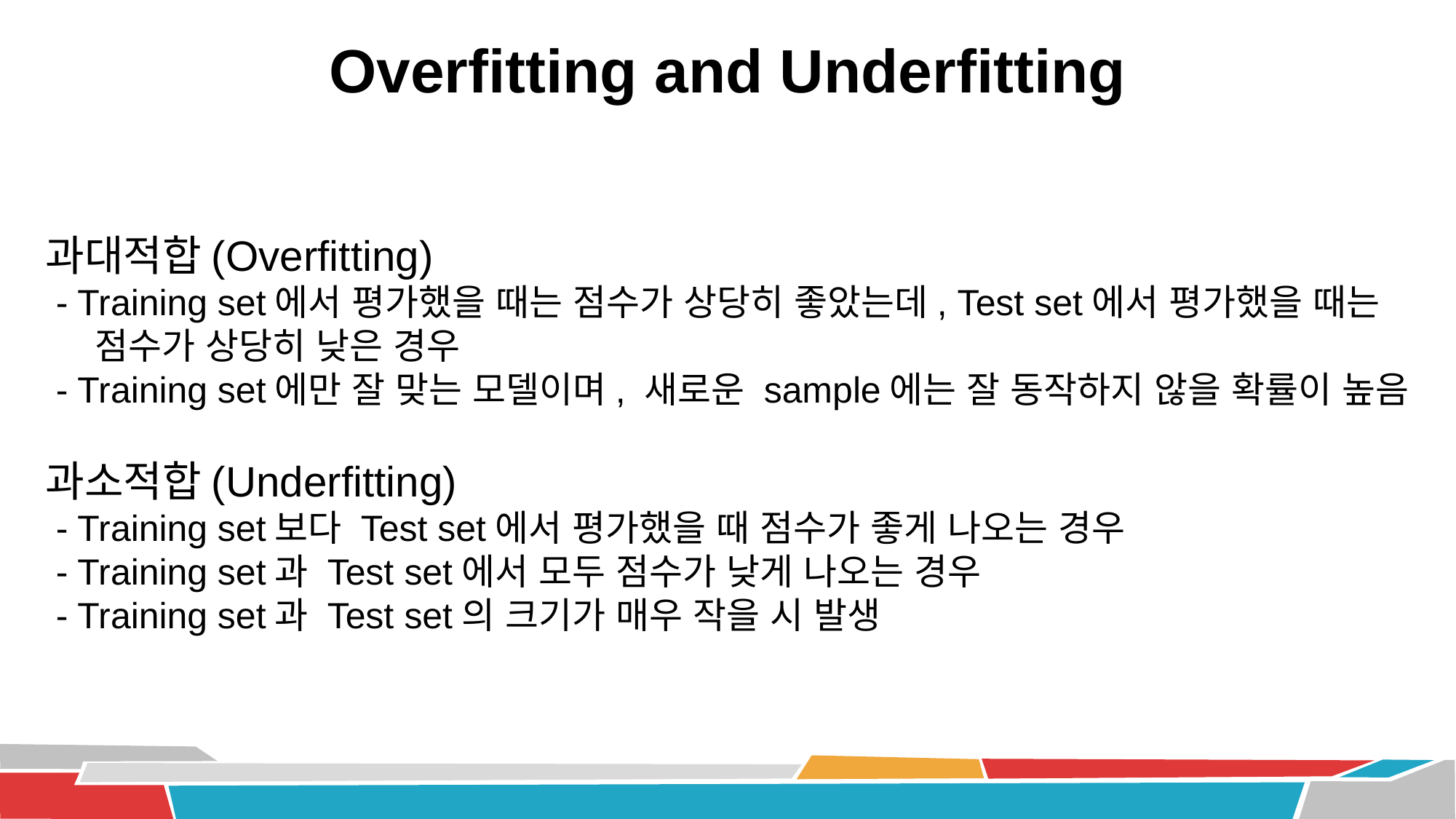

# Overfitting and Underfitting

과대적합(Overfitting)
 - Training set에서 평가했을 때는 점수가 상당히 좋았는데, Test set에서 평가했을 때는
    점수가 상당히 낮은 경우
 - Training set에만 잘 맞는 모델이며, 새로운 sample에는 잘 동작하지 않을 확률이 높음

과소적합(Underfitting)
 - Training set보다 Test set에서 평가했을 때 점수가 좋게 나오는 경우
 - Training set과 Test set에서 모두 점수가 낮게 나오는 경우
 - Training set과 Test set의 크기가 매우 작을 시 발생